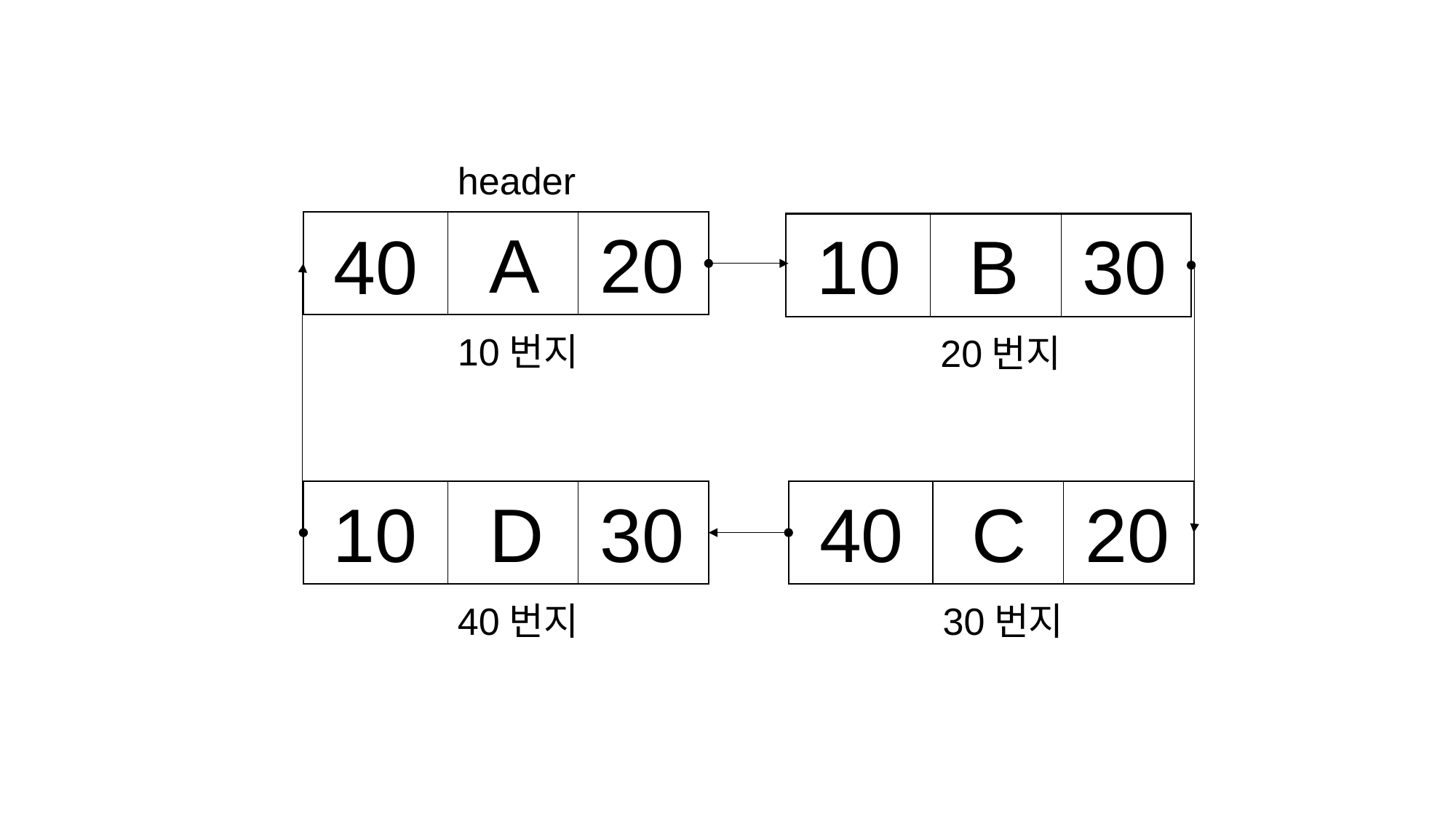

header

A
20
40

10
B
30
10번지
20번지

10
D
30

40
C
20
40번지
30번지